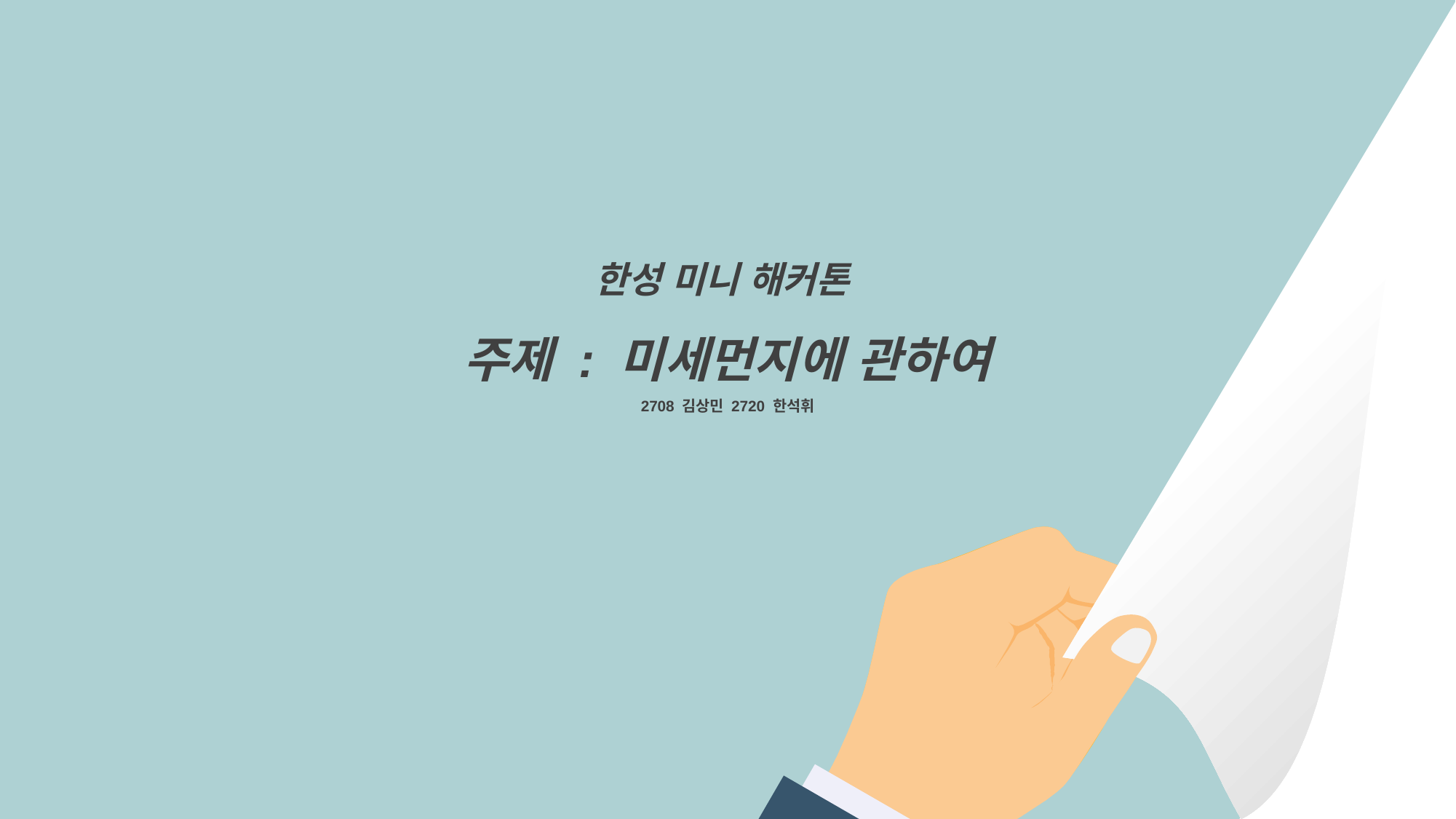

한성 미니 해커톤
주제 : 미세먼지에 관하여
2708 김상민 2720 한석휘